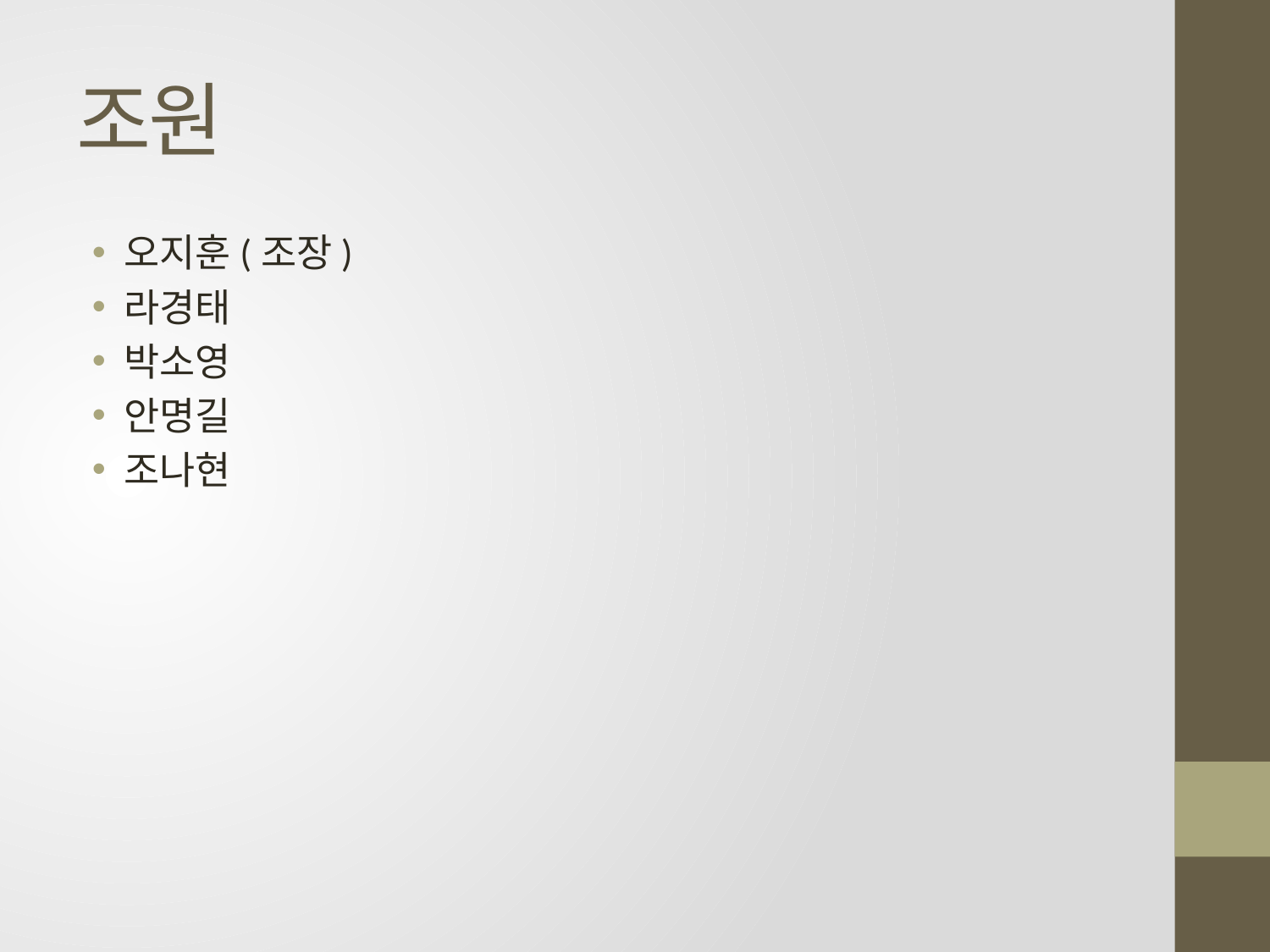

# 조원
오지훈(조장)
라경태
박소영
안명길
조나현